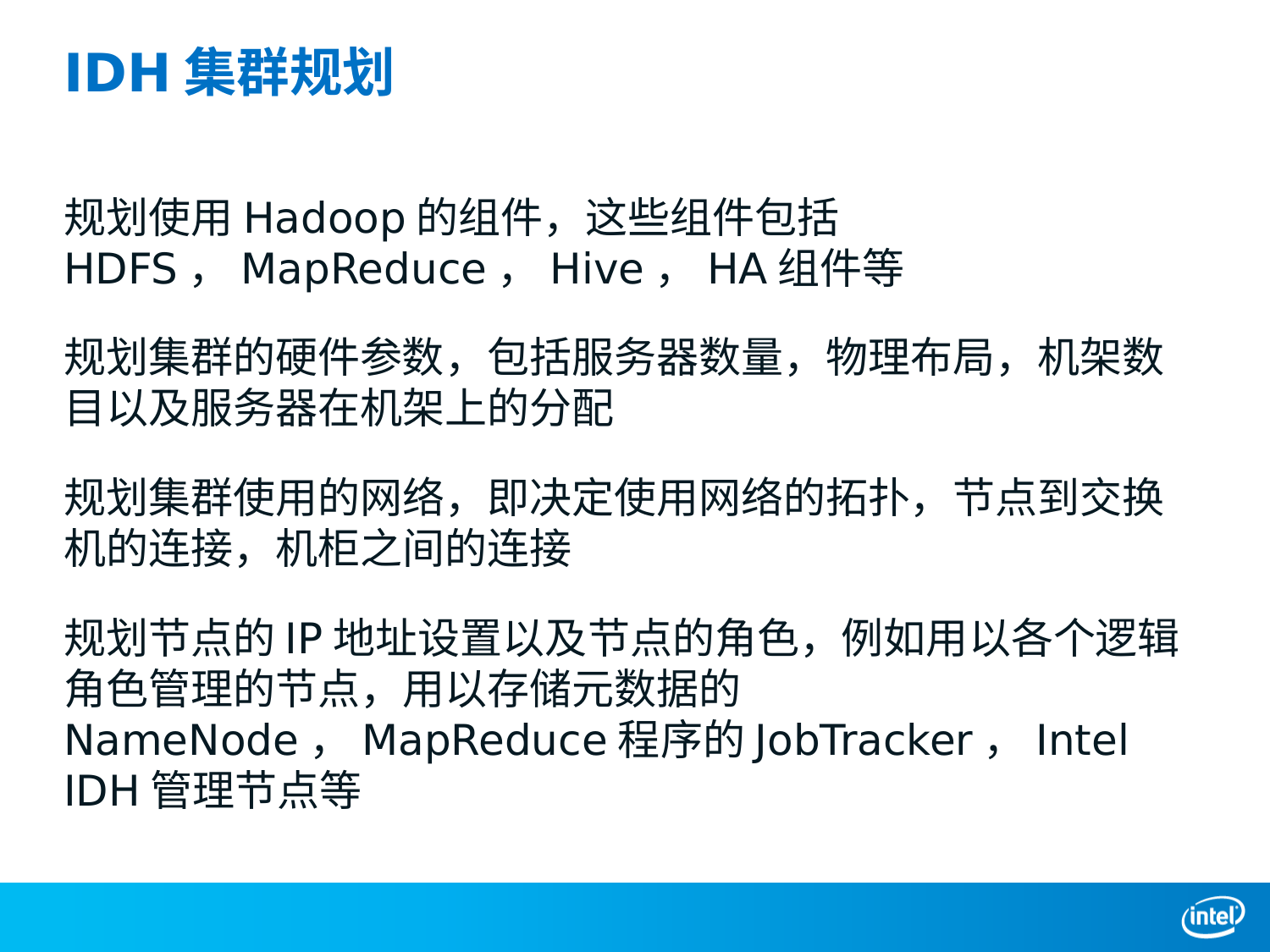

# IDH集群规划
规划使用Hadoop的组件，这些组件包括HDFS，MapReduce，Hive，HA组件等
规划集群的硬件参数，包括服务器数量，物理布局，机架数目以及服务器在机架上的分配
规划集群使用的网络，即决定使用网络的拓扑，节点到交换机的连接，机柜之间的连接
规划节点的IP地址设置以及节点的角色，例如用以各个逻辑角色管理的节点，用以存储元数据的NameNode，MapReduce程序的JobTracker，Intel IDH管理节点等